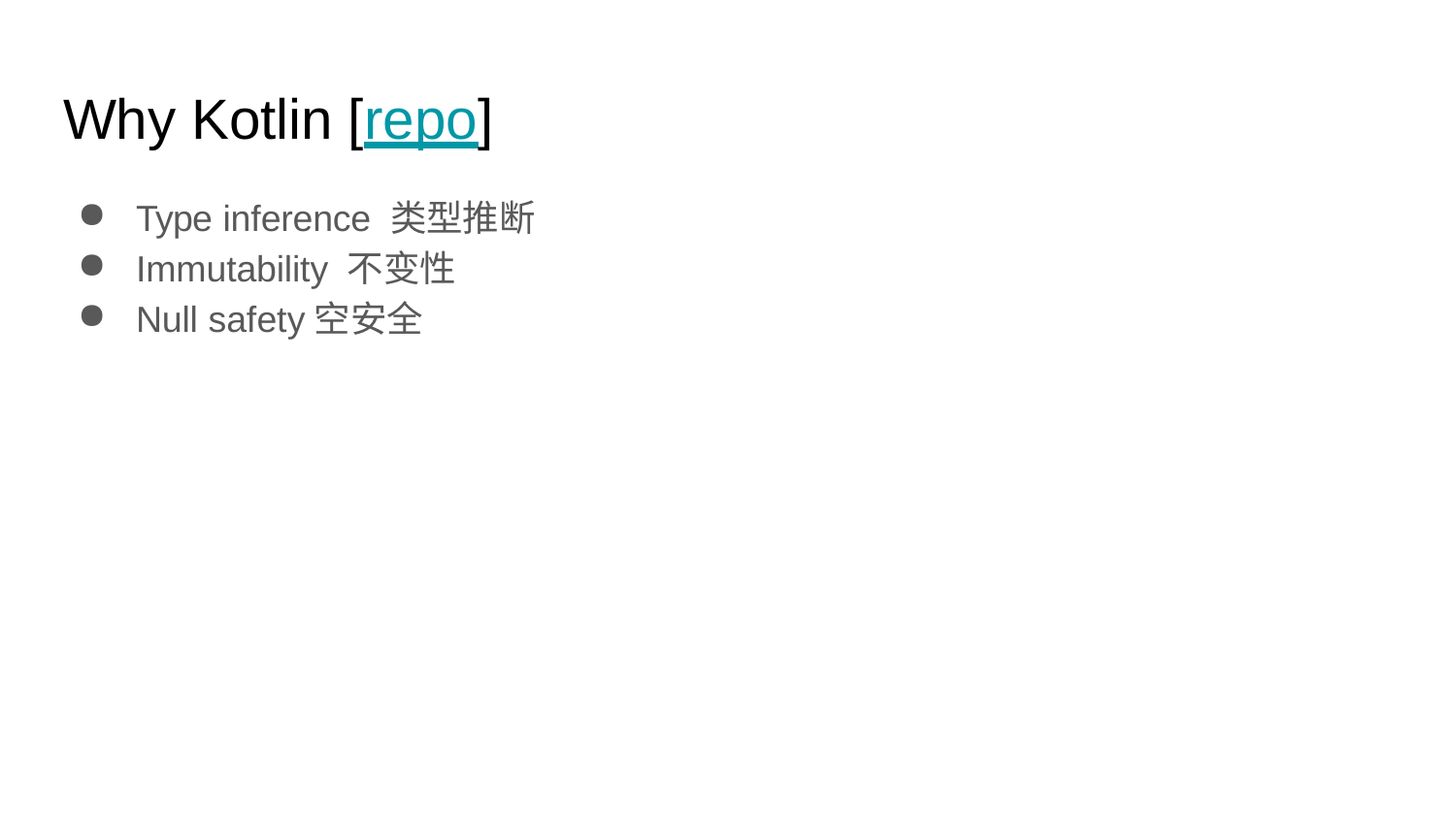

# Why Kotlin [repo]
Type inference 类型推断
Immutability 不变性
Null safety空安全